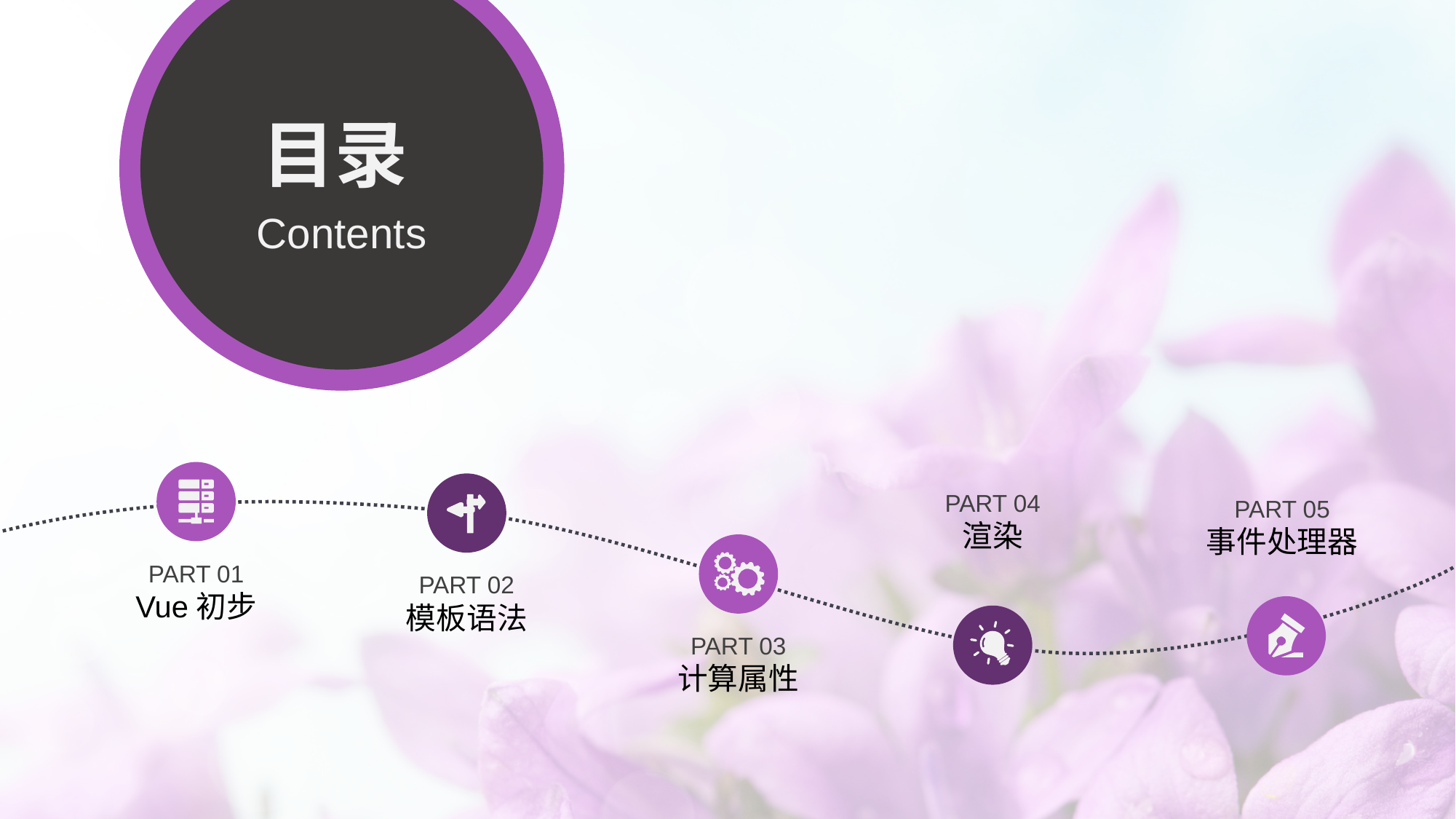

目录
Contents

PART 04
渲染
PART 05
事件处理器

PART 01
Vue初步
PART 02
模板语法

PART 03
计算属性